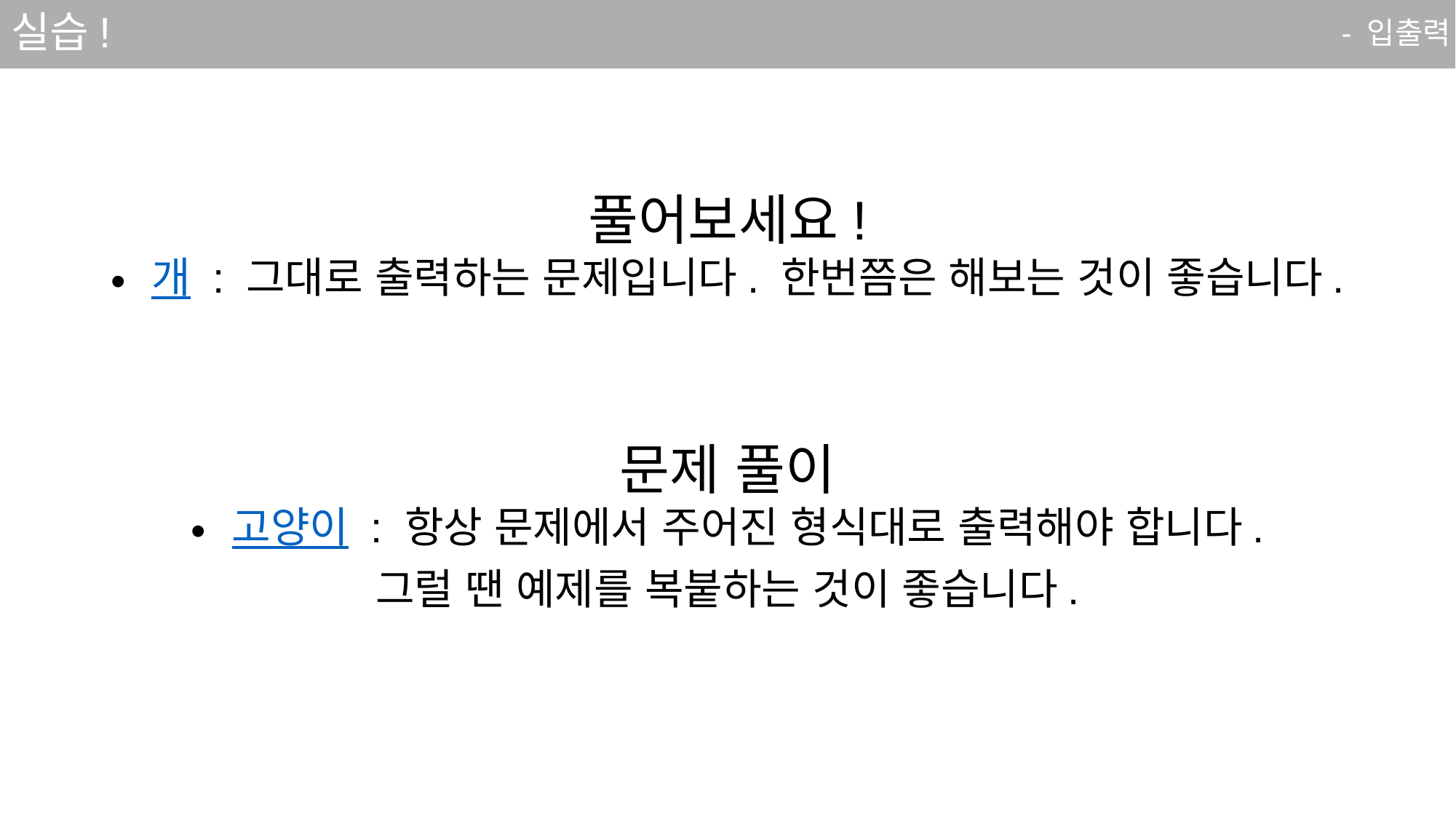

# 실습!
- 입출력
풀어보세요!
개 : 그대로 출력하는 문제입니다. 한번쯤은 해보는 것이 좋습니다.
문제 풀이
고양이 : 항상 문제에서 주어진 형식대로 출력해야 합니다.
그럴 땐 예제를 복붙하는 것이 좋습니다.